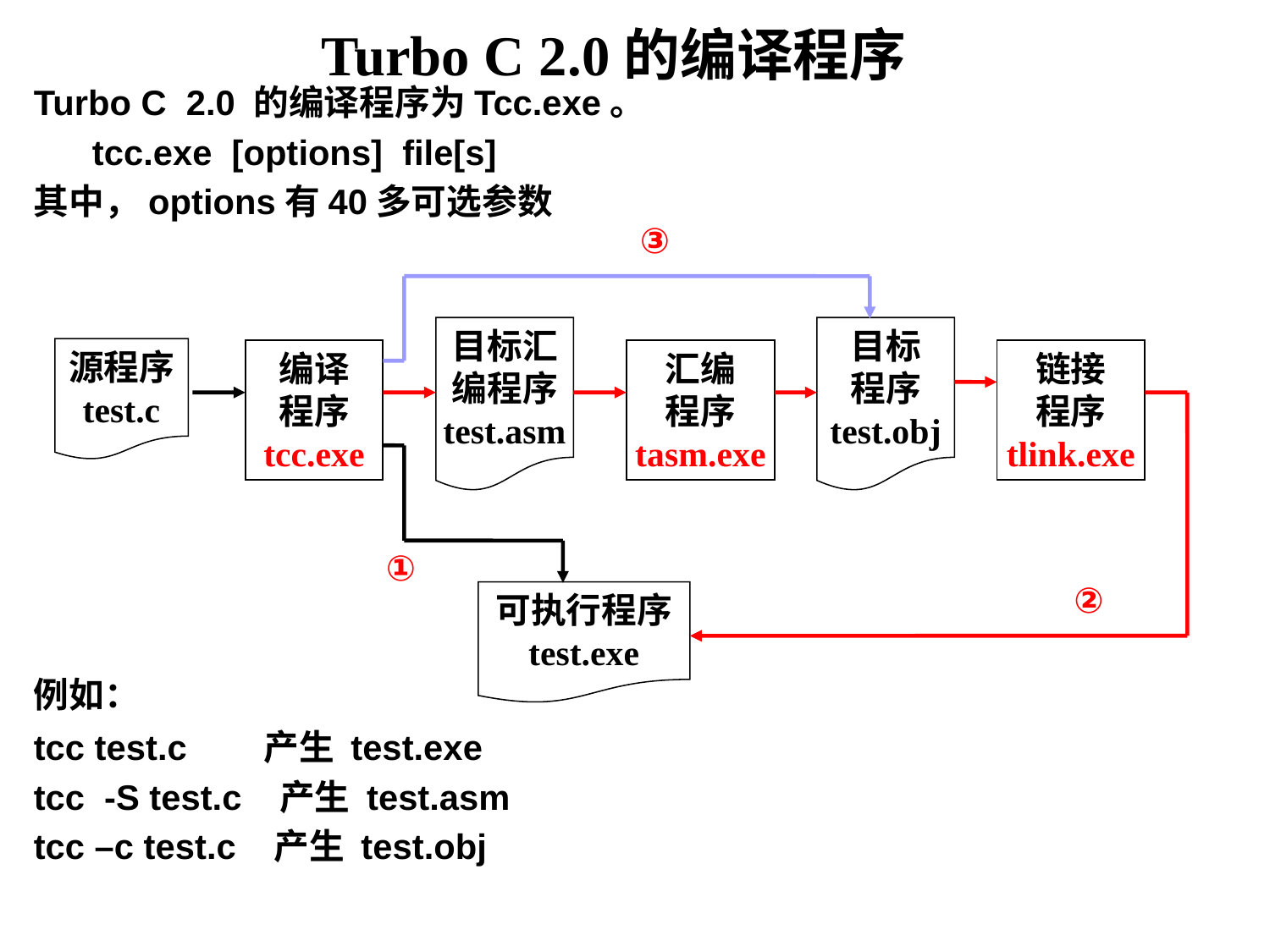

# Turbo C 2.0的编译程序
Turbo C  2.0 的编译程序为Tcc.exe。
      tcc.exe  [options]  file[s]
其中，options有40多可选参数
③

目标汇
编程序
test.asm
目标
程序
test.obj
源程序
test.c
编译
程序
tcc.exe
汇编
程序
tasm.exe
链接
程序
tlink.exe

可执行程序
test.exe
①
②
例如：
tcc test.c       产生 test.exe
tcc  -S test.c   产生 test.asm
tcc –c test.c   产生 test.obj